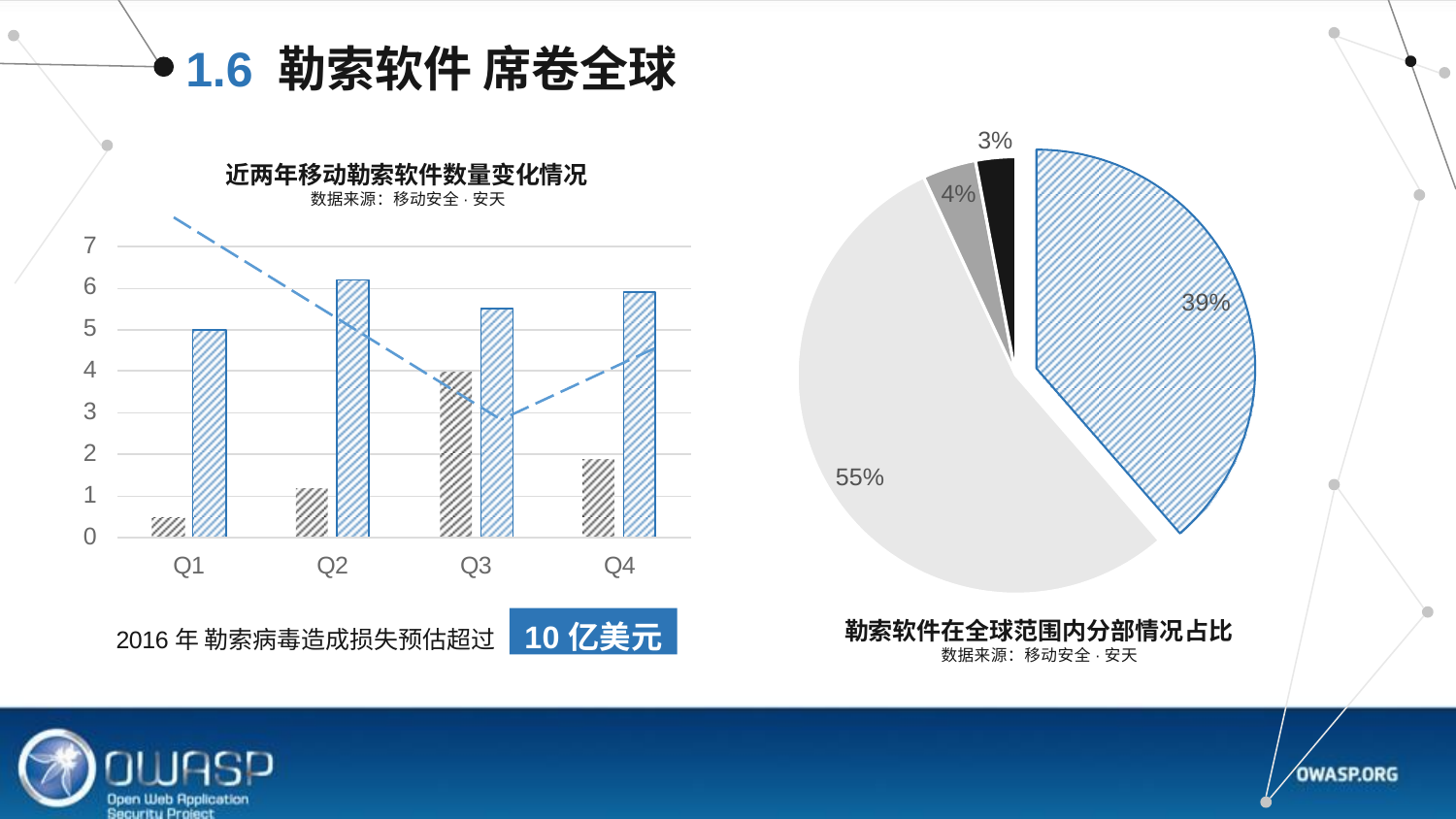

# 1.6 勒索软件 席卷全球

3%

近两年移动勒索软件数量变化情况
数据来源：移动安全·安天

4%

7
6
5
4
3
2
1
0

39%

55%

Q1
Q2
Q3
Q4

10亿美元
勒索软件在全球范围内分部情况占比
数据来源：移动安全·安天

2016年 勒索病毒造成损失预估超过